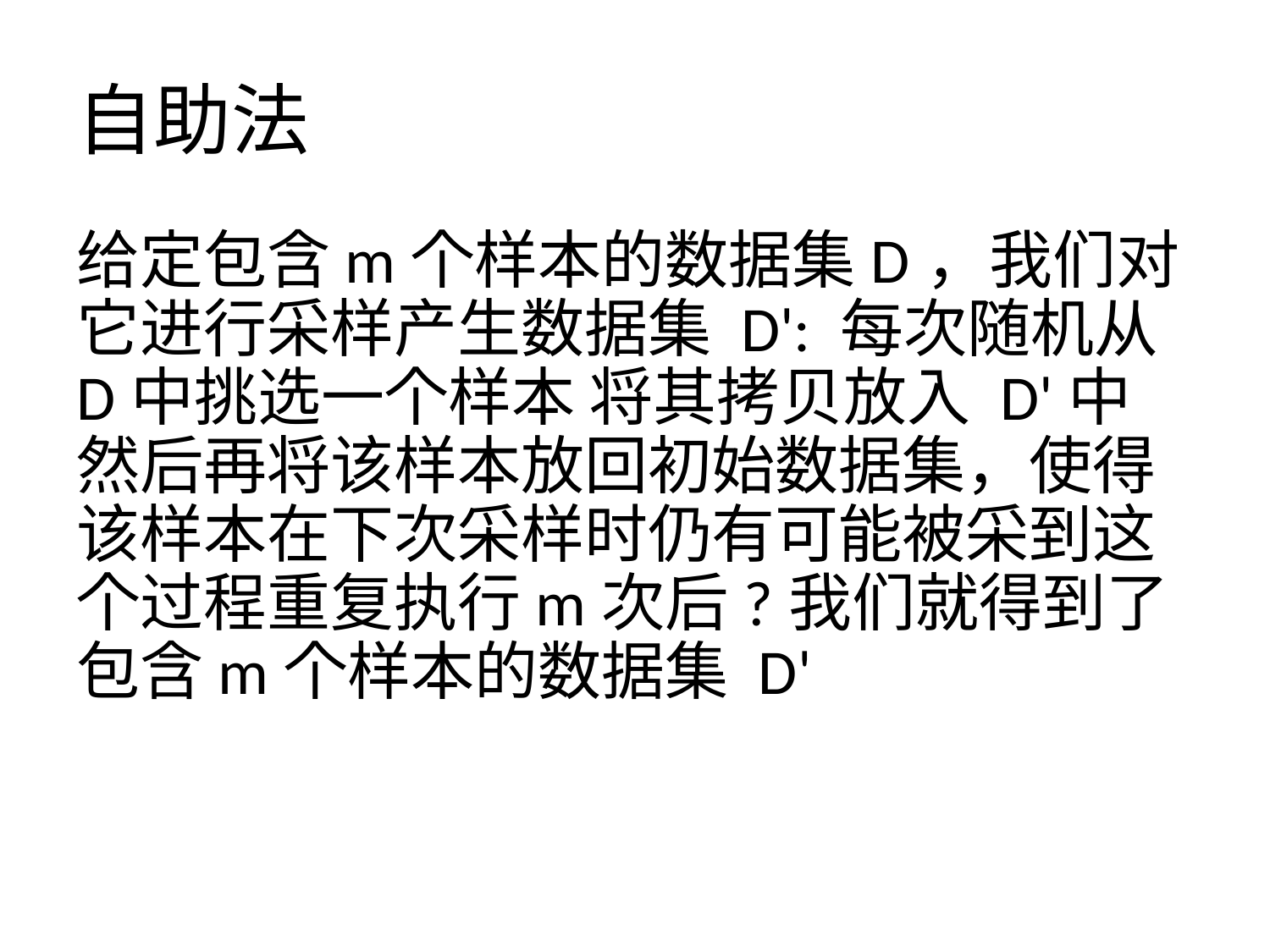

# 自助法
给定包含m个样本的数据集D，我们对它进行采样产生数据集 D': 每次随机从D中挑选一个样本 将其拷贝放入 D'中 然后再将该样本放回初始数据集，使得该样本在下次采样时仍有可能被采到这个过程重复执行m次后?我们就得到了包含m个样本的数据集 D'